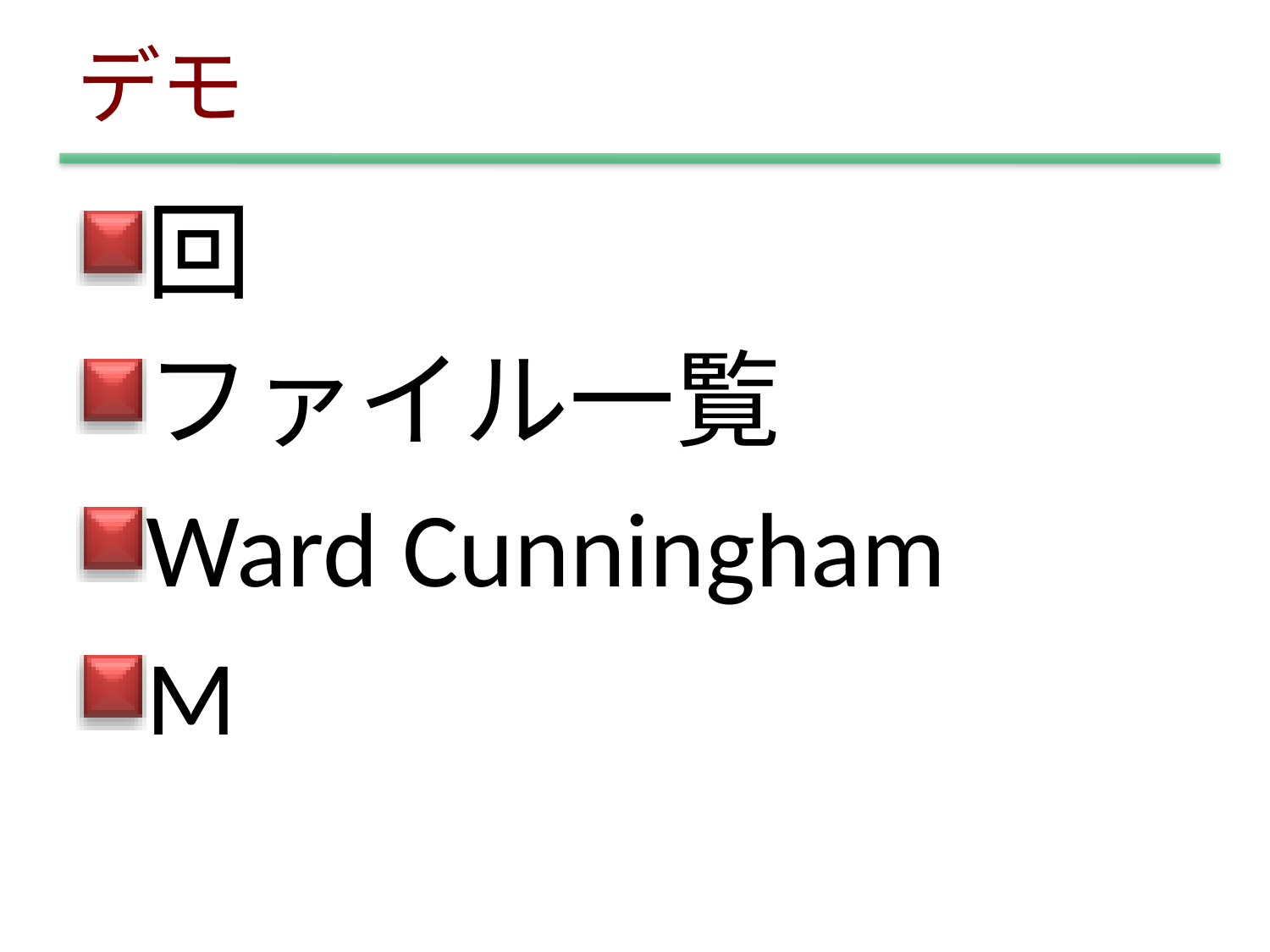

# デモ
回
ファイル一覧
Ward Cunningham
M